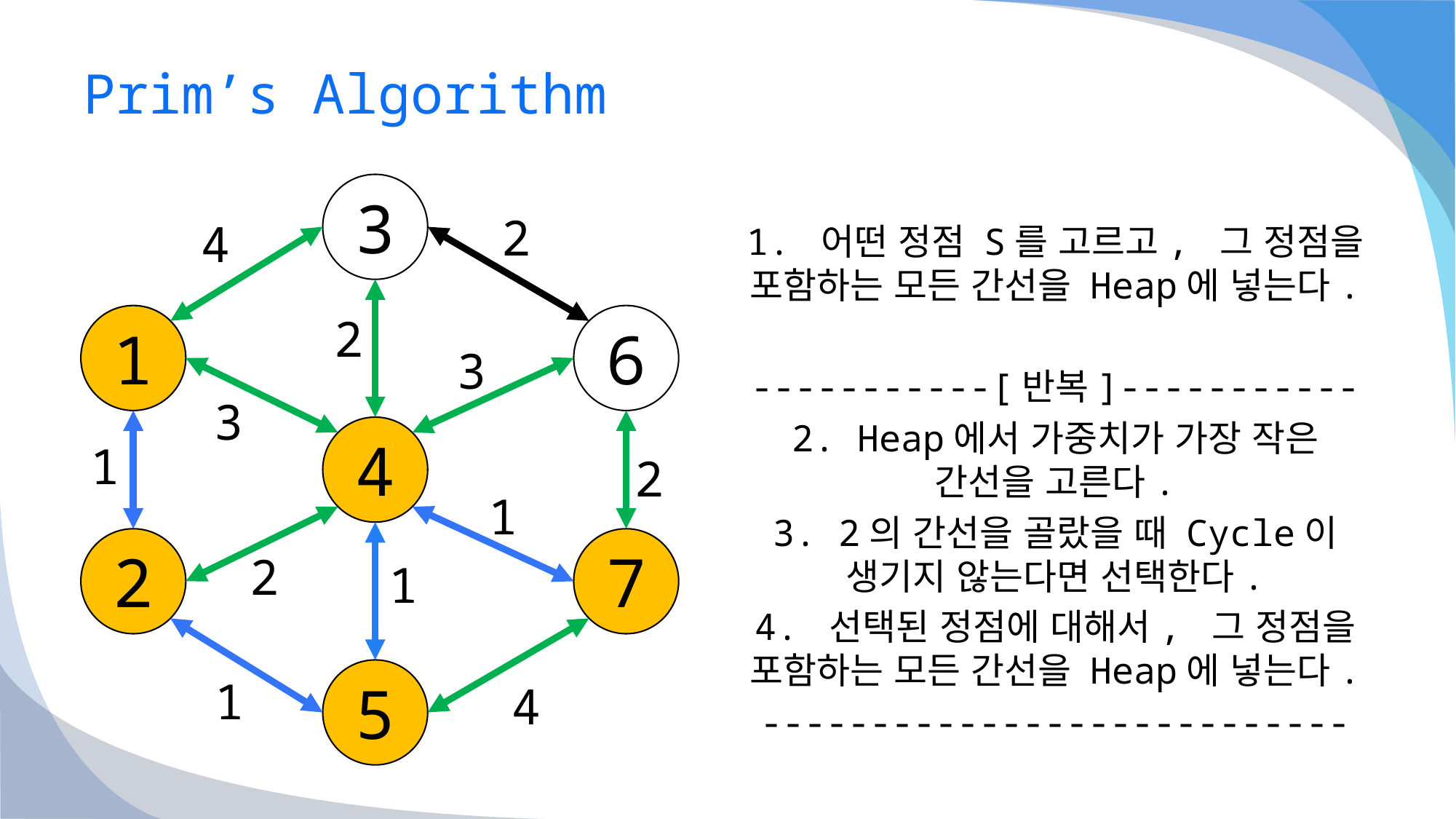

# Prim’s Algorithm

1. 어떤 정점 S를 고르고, 그 정점을 포함하는 모든 간선을 Heap에 넣는다.

-----------[반복]-----------
2. Heap에서 가중치가 가장 작은 간선을 고른다.
3. 2의 간선을 골랐을 때 Cycle이 생기지 않는다면 선택한다.
4. 선택된 정점에 대해서, 그 정점을 포함하는 모든 간선을 Heap에 넣는다.
---------------------------
3
2
4
2
1
6
3
3
4
1
2
1
2
7
2
1
5
1
4